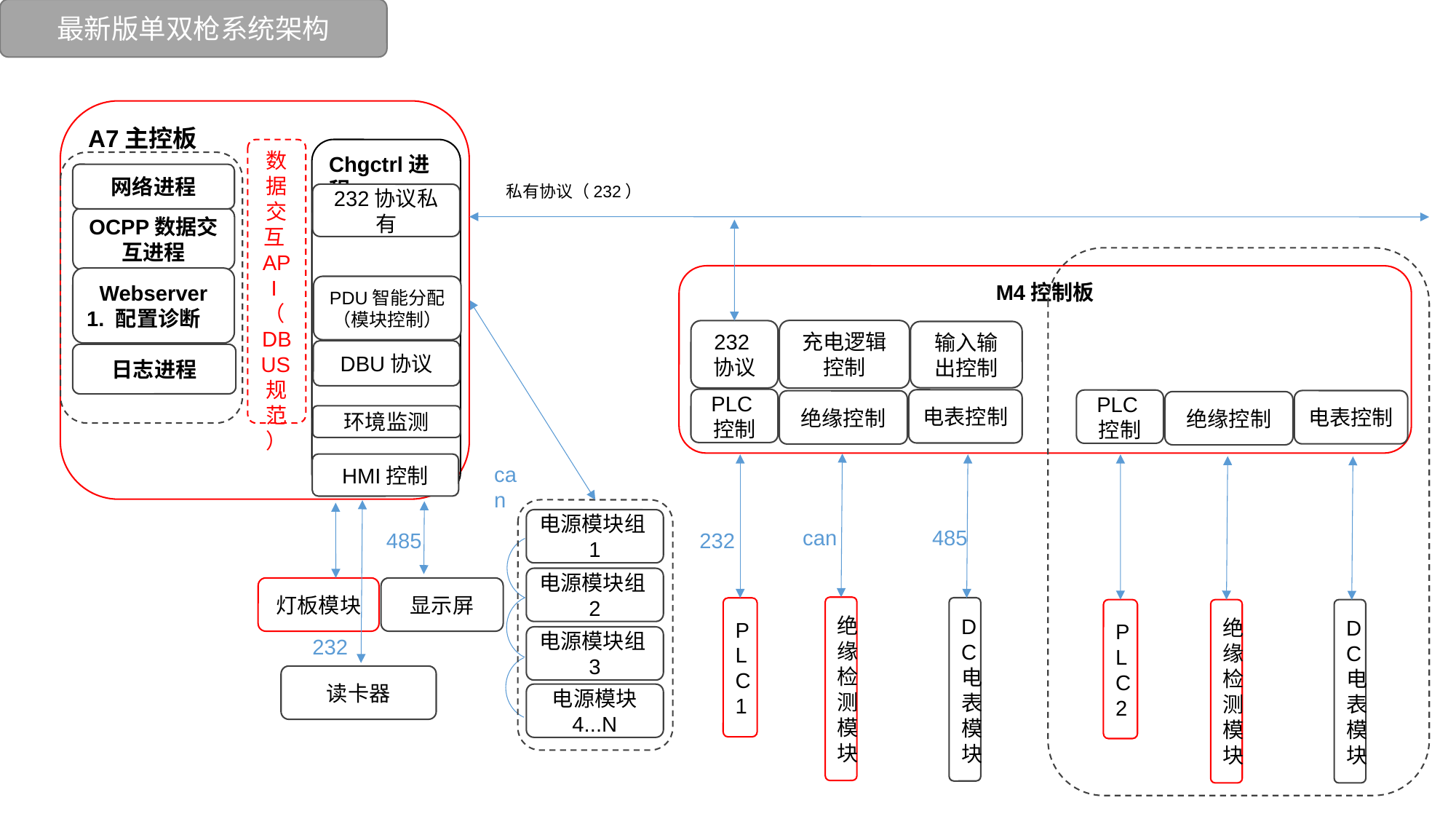

最新版单双枪系统架构
A7主控板
数据交互API（DBUS规范）
Chgctrl进程

网络进程
私有协议（232）
232协议私有
OCPP数据交互进程

M4控制板
Webserver
1. 配置诊断
PDU智能分配
（模块控制）
充电逻辑控制
232协议
输入输出控制
DBU协议
日志进程
PLC控制
电表控制
PLC控制
电表控制
绝缘控制
绝缘控制
环境监测
HMI控制
can

电源模块组1
can
485
485
232

电源模块组2
灯板模块
显示屏

绝缘检测模块
DC电表模块
PLC1
PLC2
绝缘检测模块
DC电表模块
电源模块组3
232

读卡器
电源模块
4...N